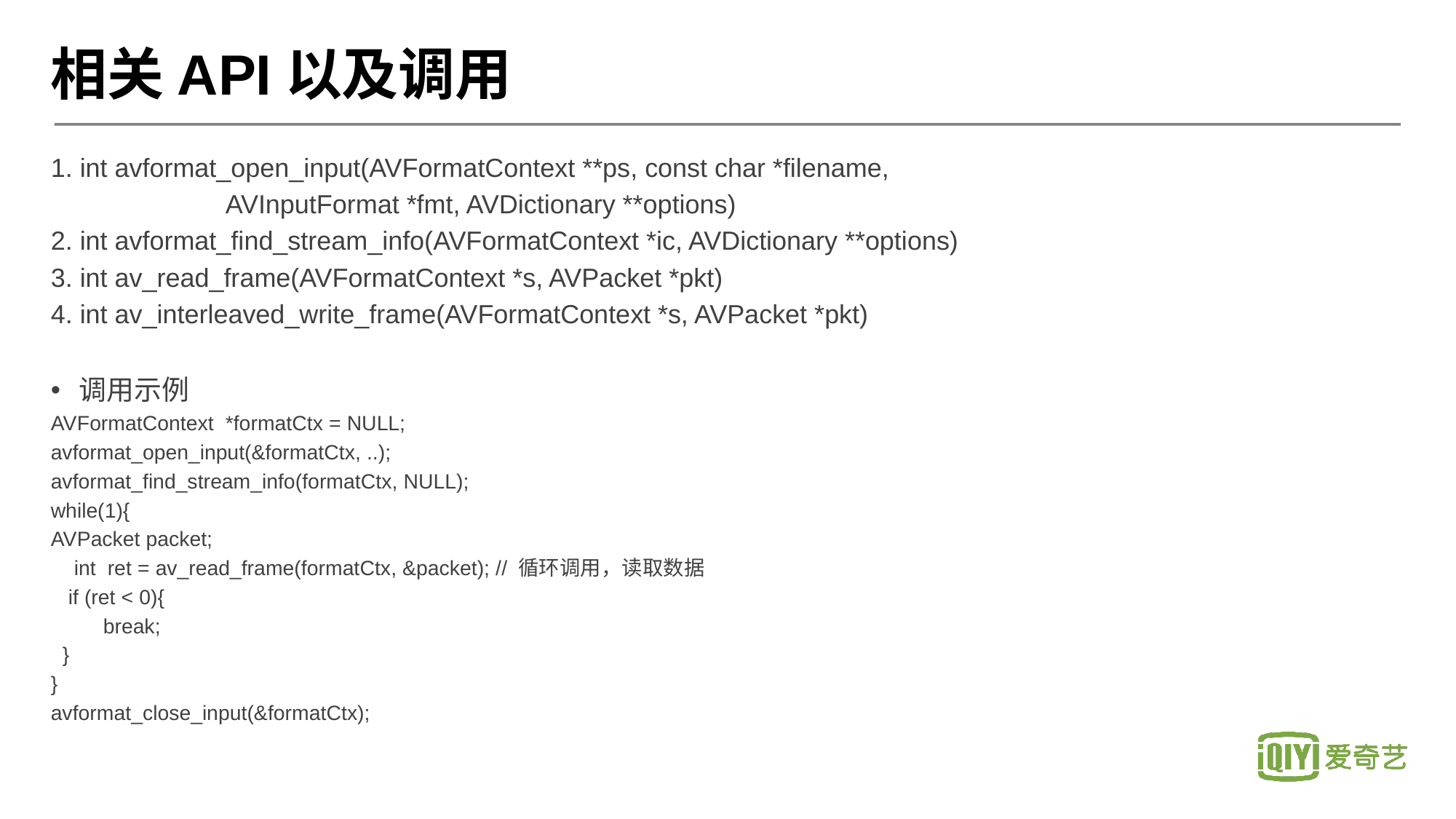

# 相关API以及调用
1. int avformat_open_input(AVFormatContext **ps, const char *filename,
                        AVInputFormat *fmt, AVDictionary **options)
2. int avformat_find_stream_info(AVFormatContext *ic, AVDictionary **options)
3. int av_read_frame(AVFormatContext *s, AVPacket *pkt)
4. int av_interleaved_write_frame(AVFormatContext *s, AVPacket *pkt)

调用示例
AVFormatContext  *formatCtx = NULL;
avformat_open_input(&formatCtx, ..);
avformat_find_stream_info(formatCtx, NULL);
while(1){
AVPacket packet;
    int  ret = av_read_frame(formatCtx, &packet); // 循环调用，读取数据
   if (ret < 0){
         break;
  }
}
avformat_close_input(&formatCtx);